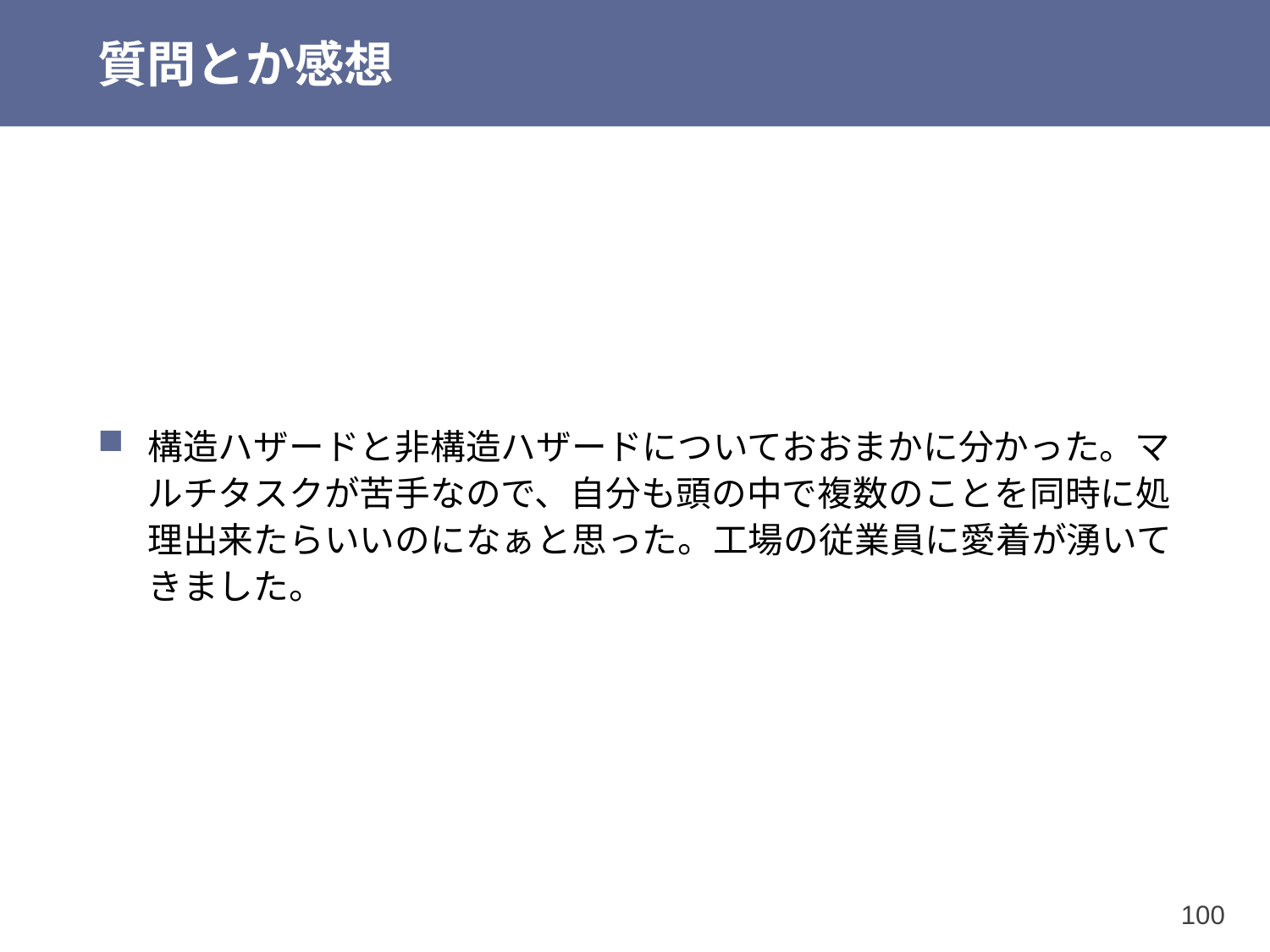

# 質問とか感想
構造ハザードと非構造ハザードについておおまかに分かった。マルチタスクが苦手なので、自分も頭の中で複数のことを同時に処理出来たらいいのになぁと思った。工場の従業員に愛着が湧いてきました。